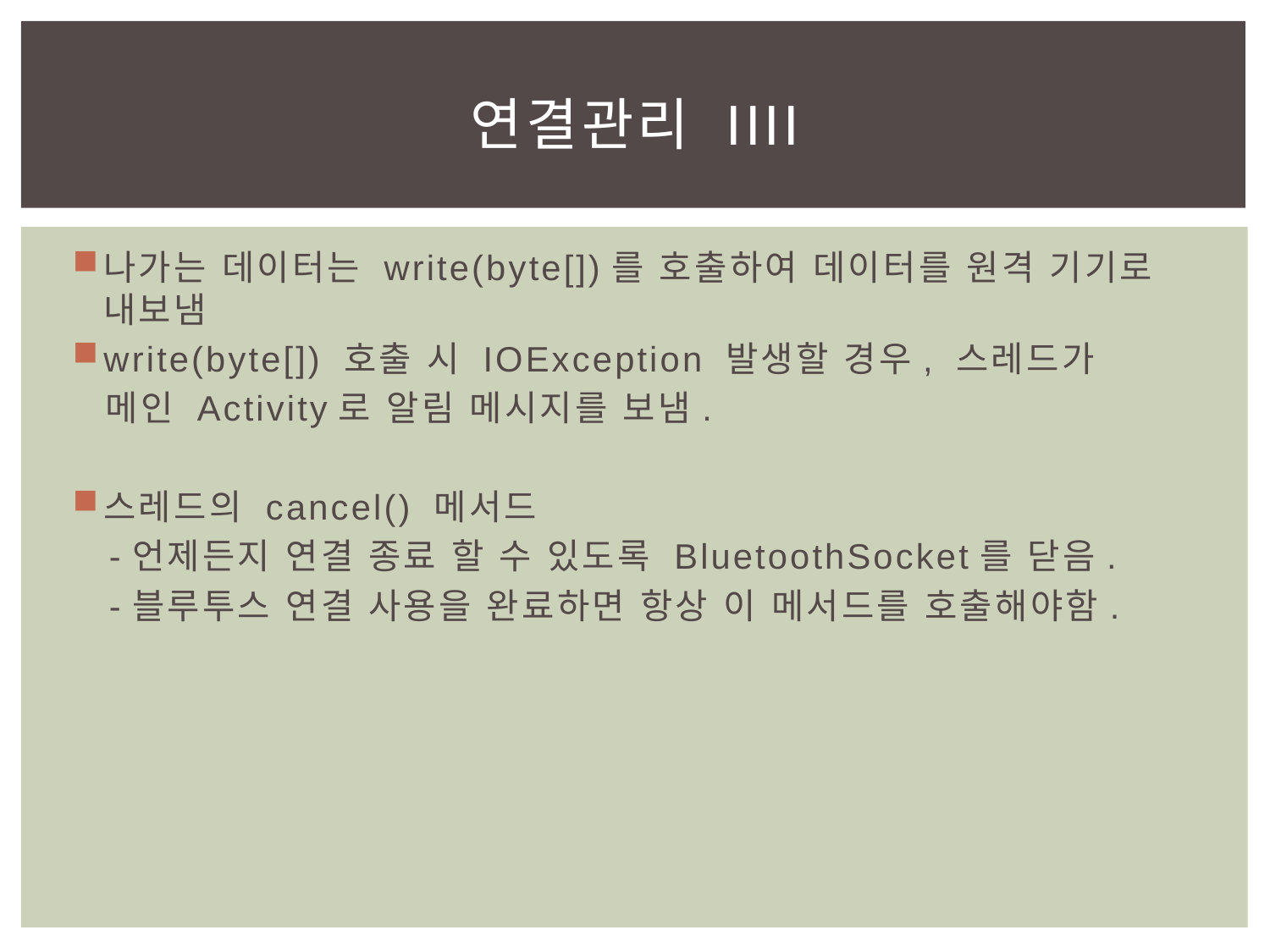

# 연결관리 IIII
나가는 데이터는 write(byte[])를 호출하여 데이터를 원격 기기로 내보냄
write(byte[]) 호출 시 IOException 발생할 경우, 스레드가
  메인 Activity로 알림 메시지를 보냄.

스레드의 cancel() 메서드
   -언제든지 연결 종료 할 수 있도록 BluetoothSocket를 닫음.
   -블루투스 연결 사용을 완료하면 항상 이 메서드를 호출해야함.